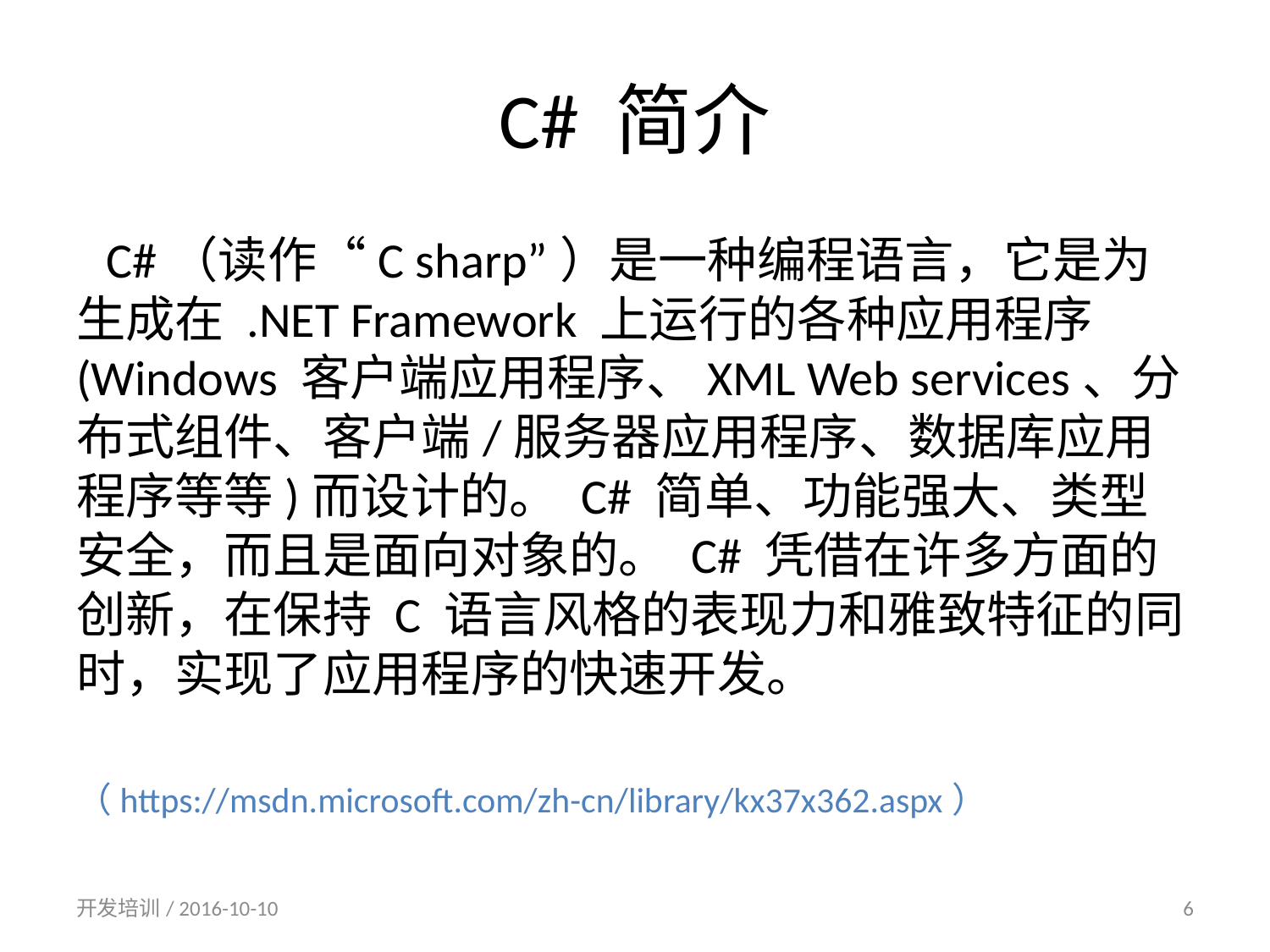

# C# 简介
   C#（读作“C sharp”）是一种编程语言，它是为生成在 .NET Framework 上运行的各种应用程序(Windows 客户端应用程序、XML Web services、分布式组件、客户端/服务器应用程序、数据库应用程序等等)而设计的。 C# 简单、功能强大、类型安全，而且是面向对象的。 C# 凭借在许多方面的创新，在保持 C 语言风格的表现力和雅致特征的同时，实现了应用程序的快速开发。

（https://msdn.microsoft.com/zh-cn/library/kx37x362.aspx）
开发培训/ 2016-10-10
6